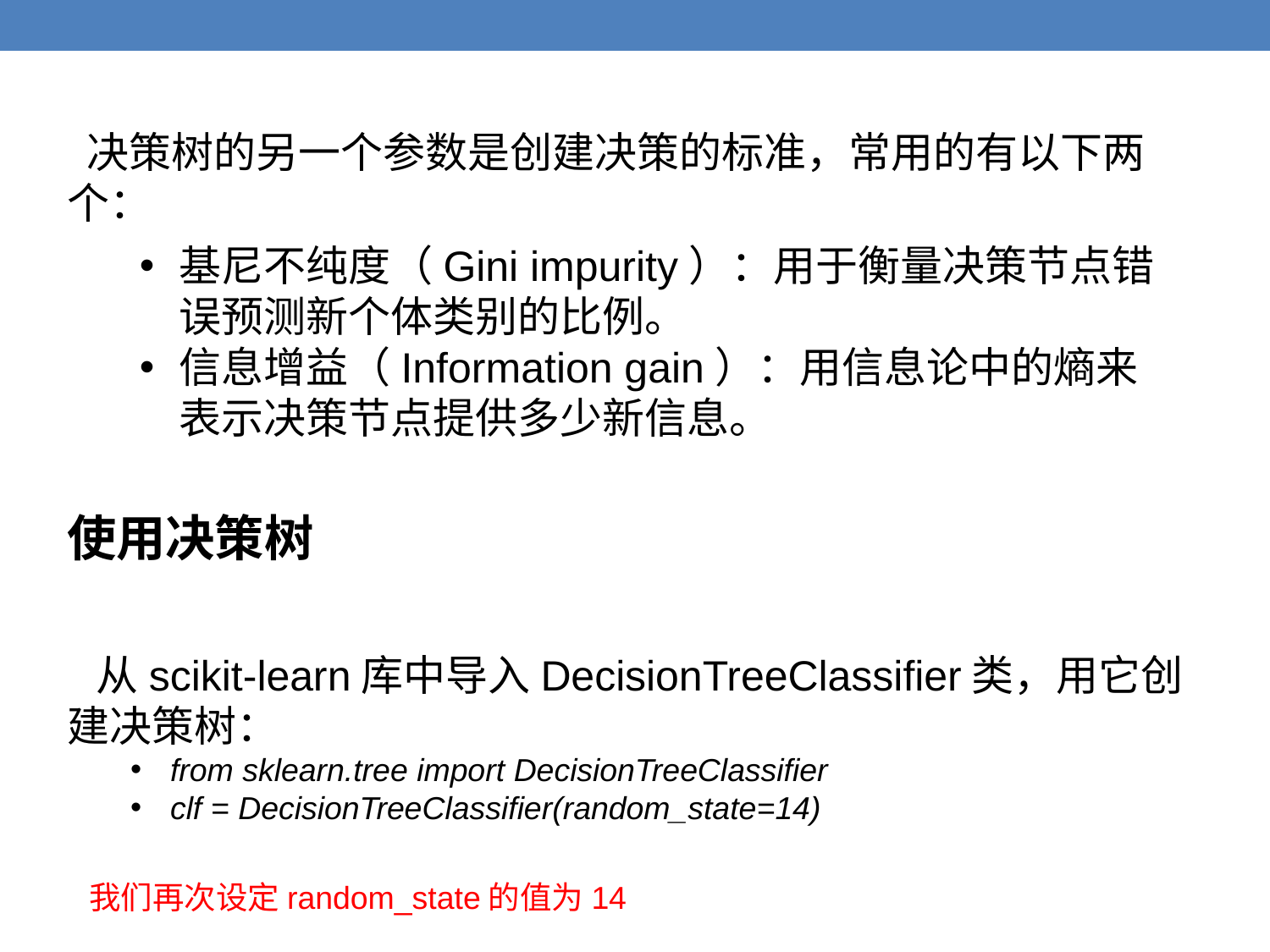

决策树的另一个参数是创建决策的标准，常用的有以下两个：
基尼不纯度（Gini impurity）：用于衡量决策节点错误预测新个体类别的比例。
信息增益（Information gain）：用信息论中的熵来表示决策节点提供多少新信息。
使用决策树
  从scikit-learn库中导入DecisionTreeClassifier类，用它创建决策树：
from sklearn.tree import DecisionTreeClassifier
clf = DecisionTreeClassifier(random_state=14)
  我们再次设定random_state的值为14